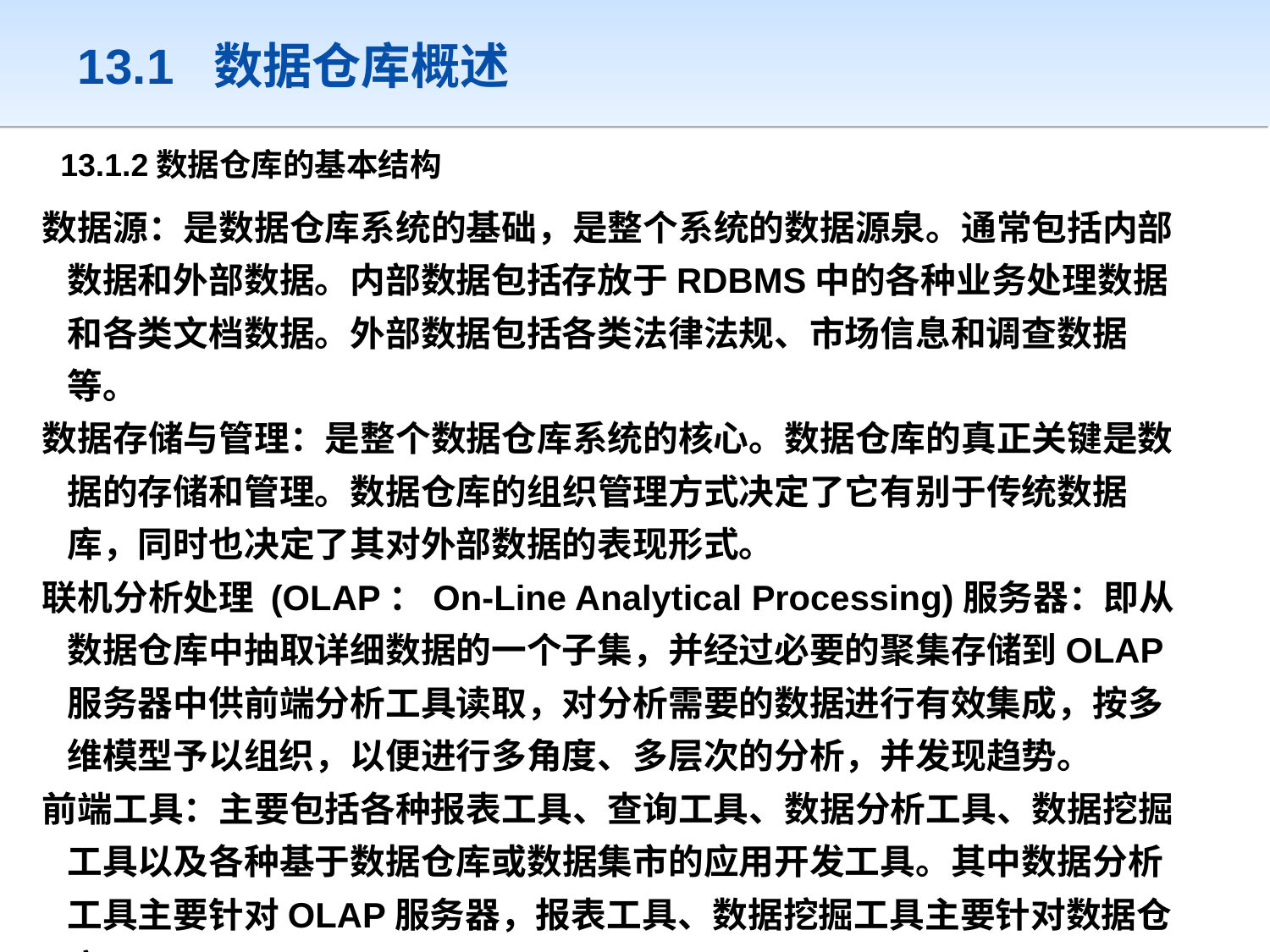

# 13.1  数据仓库概述
13.1.2数据仓库的基本结构
数据源：是数据仓库系统的基础，是整个系统的数据源泉。通常包括内部数据和外部数据。内部数据包括存放于RDBMS中的各种业务处理数据和各类文档数据。外部数据包括各类法律法规、市场信息和调查数据等。
数据存储与管理：是整个数据仓库系统的核心。数据仓库的真正关键是数据的存储和管理。数据仓库的组织管理方式决定了它有别于传统数据库，同时也决定了其对外部数据的表现形式。
联机分析处理 (OLAP：On-Line Analytical Processing)服务器：即从数据仓库中抽取详细数据的一个子集，并经过必要的聚集存储到OLAP服务器中供前端分析工具读取，对分析需要的数据进行有效集成，按多维模型予以组织，以便进行多角度、多层次的分析，并发现趋势。
前端工具：主要包括各种报表工具、查询工具、数据分析工具、数据挖掘工具以及各种基于数据仓库或数据集市的应用开发工具。其中数据分析工具主要针对OLAP服务器，报表工具、数据挖掘工具主要针对数据仓库。